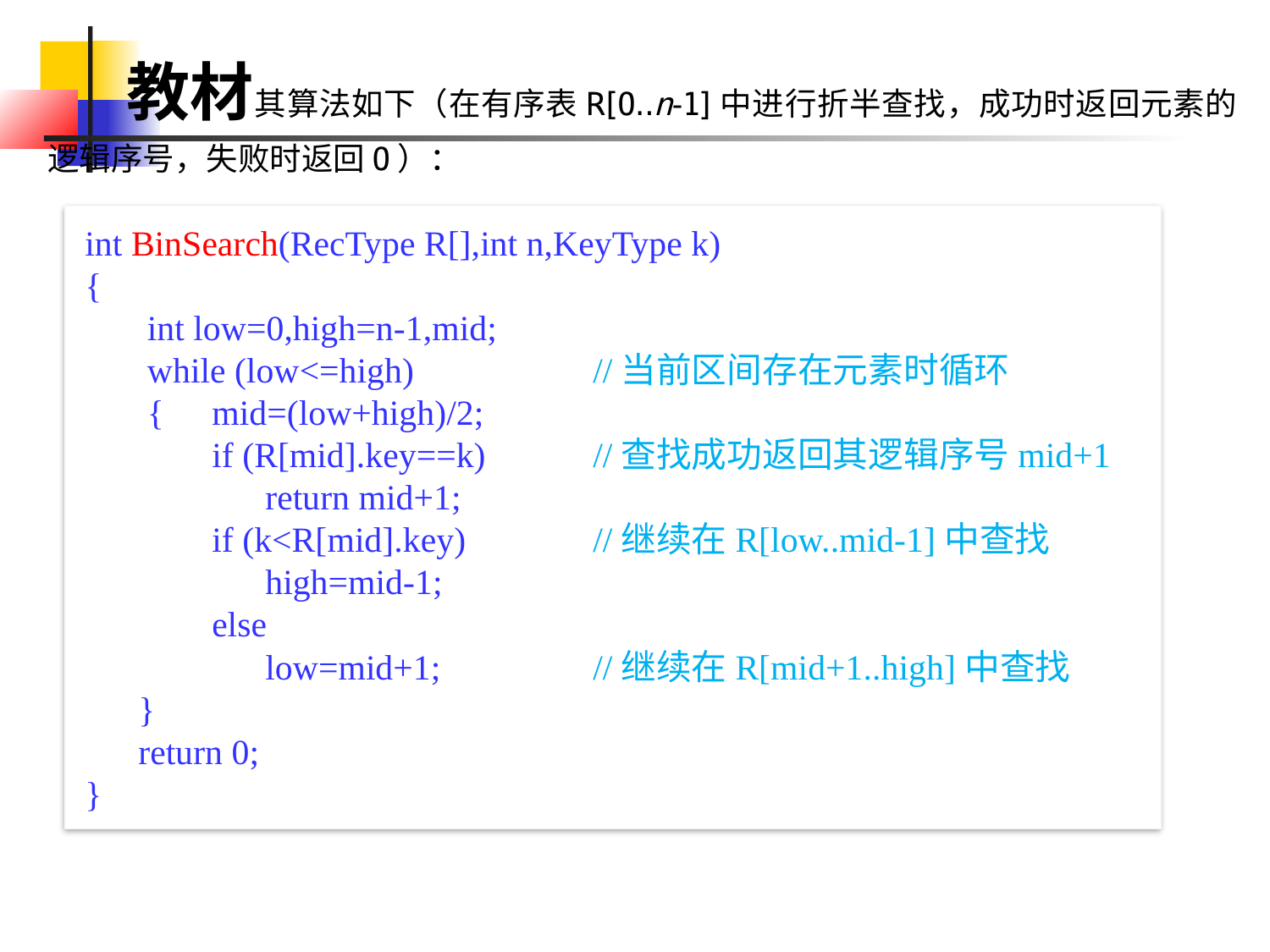

教材其算法如下（在有序表R[0..n-1]中进行折半查找，成功时返回元素的逻辑序号，失败时返回0）：
int BinSearch(RecType R[],int n,KeyType k)
{
       int low=0,high=n-1,mid;
       while (low<=high)		//当前区间存在元素时循环
       {	mid=(low+high)/2;
	if (R[mid].key==k)	//查找成功返回其逻辑序号mid+1
	      return mid+1;
	if (k<R[mid].key)	//继续在R[low..mid-1]中查找
	      high=mid-1;
	else
	      low=mid+1;		//继续在R[mid+1..high]中查找
      }
      return 0;
}